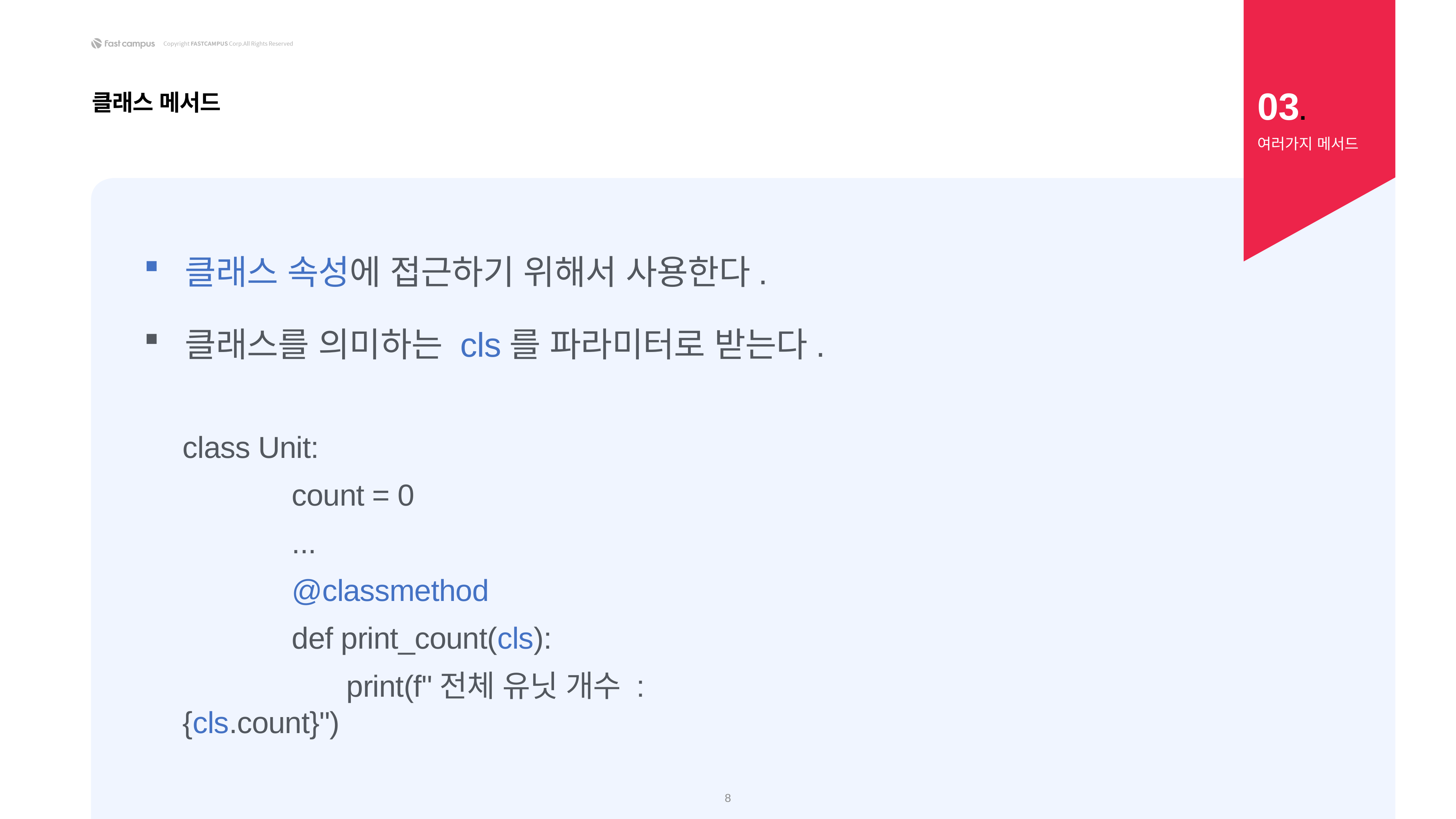

03.
클래스 메서드
여러가지 메서드
클래스 속성에 접근하기 위해서 사용한다.
클래스를 의미하는 cls를 파라미터로 받는다.
class Unit:
		count = 0
		...
		@classmethod
		def print_count(cls):
        		print(f"전체 유닛 개수 : {cls.count}")
8